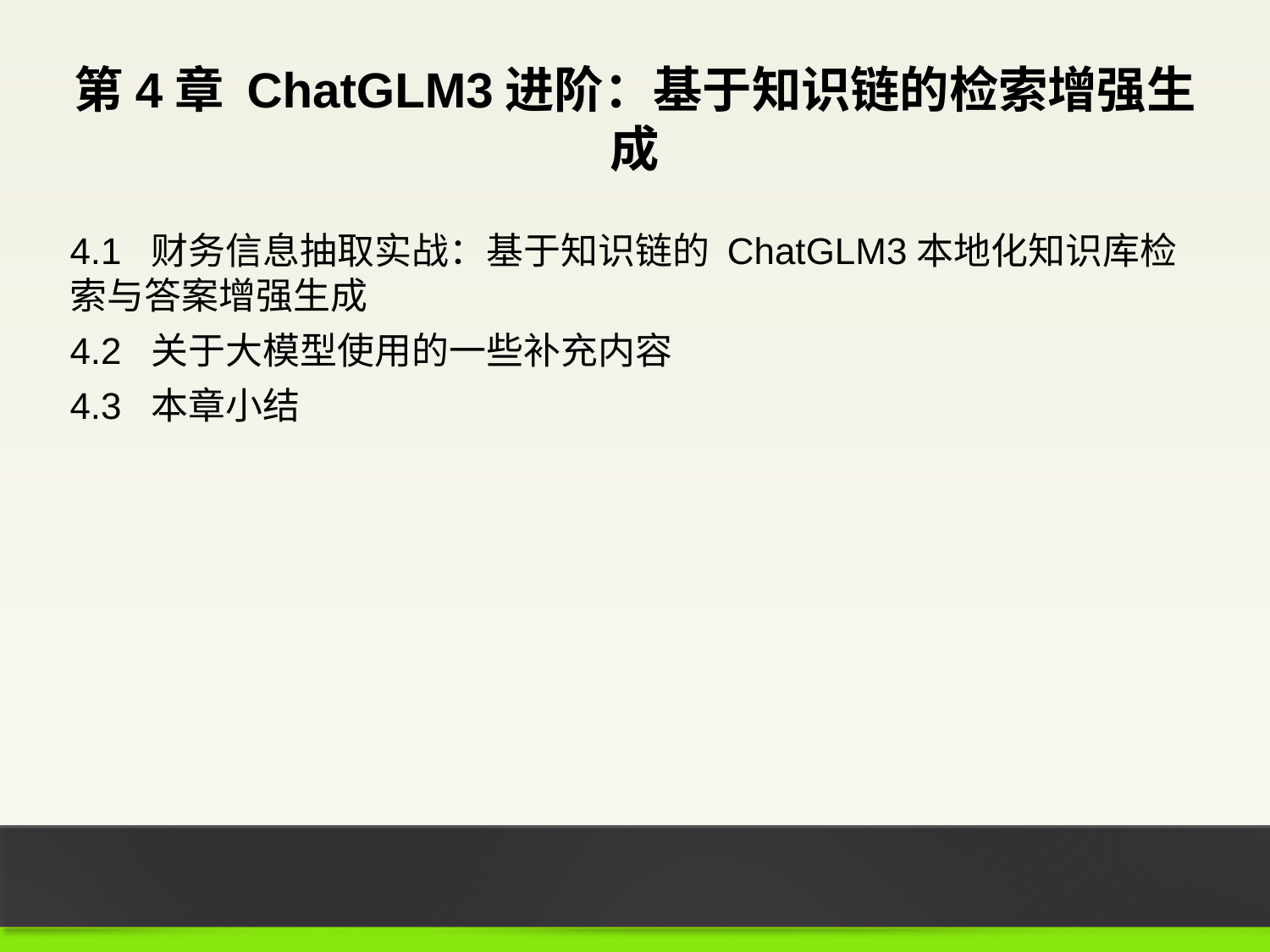

第4章 ChatGLM3进阶：基于知识链的检索增强生成
4.1  财务信息抽取实战：基于知识链的 ChatGLM3本地化知识库检索与答案增强生成
4.2  关于大模型使用的一些补充内容
4.3  本章小结